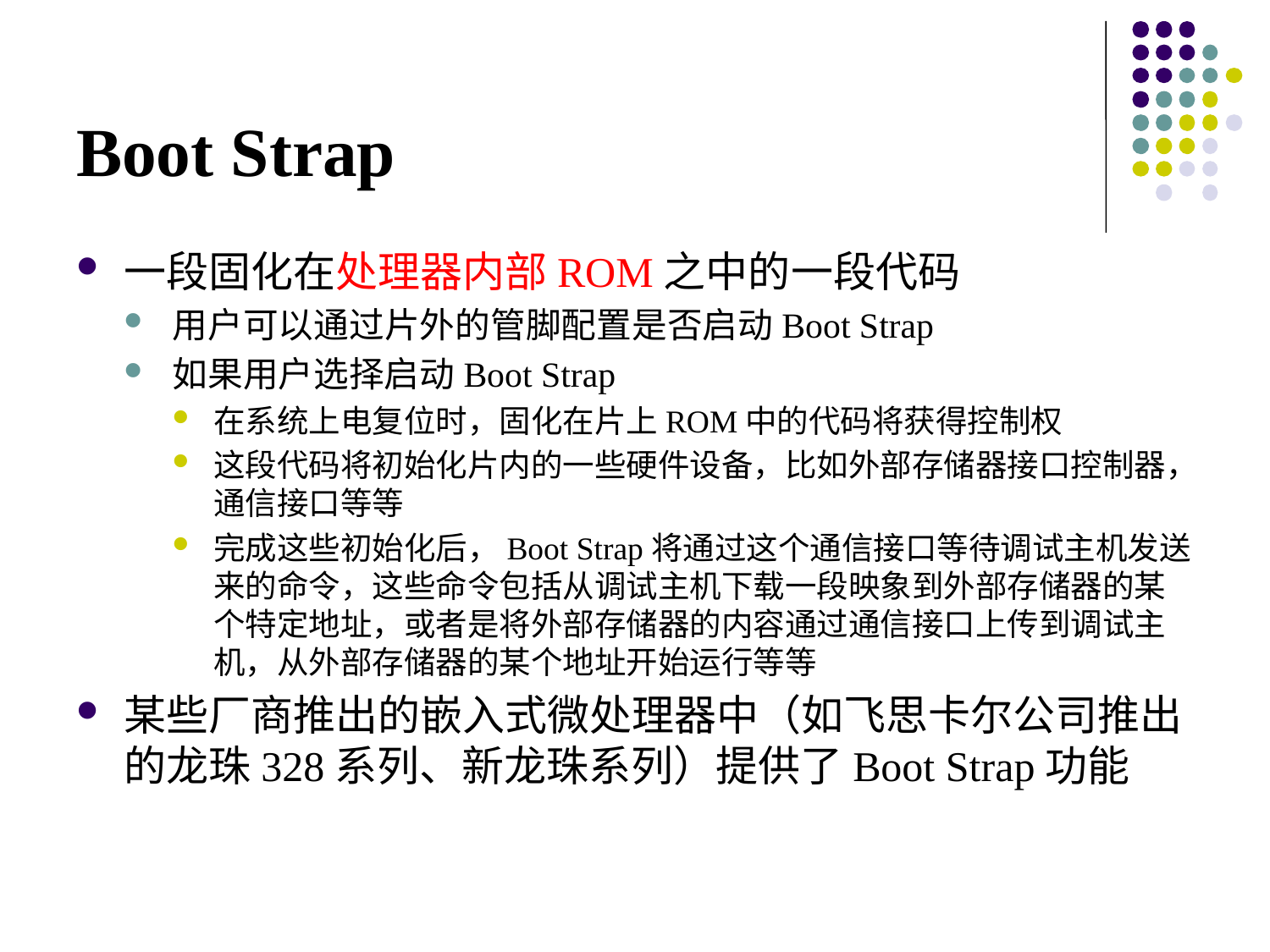

# Boot Strap
一段固化在处理器内部ROM之中的一段代码
用户可以通过片外的管脚配置是否启动Boot Strap
如果用户选择启动Boot Strap
在系统上电复位时，固化在片上ROM中的代码将获得控制权
这段代码将初始化片内的一些硬件设备，比如外部存储器接口控制器，通信接口等等
完成这些初始化后，Boot Strap将通过这个通信接口等待调试主机发送来的命令，这些命令包括从调试主机下载一段映象到外部存储器的某个特定地址，或者是将外部存储器的内容通过通信接口上传到调试主机，从外部存储器的某个地址开始运行等等
某些厂商推出的嵌入式微处理器中（如飞思卡尔公司推出的龙珠328系列、新龙珠系列）提供了Boot Strap功能